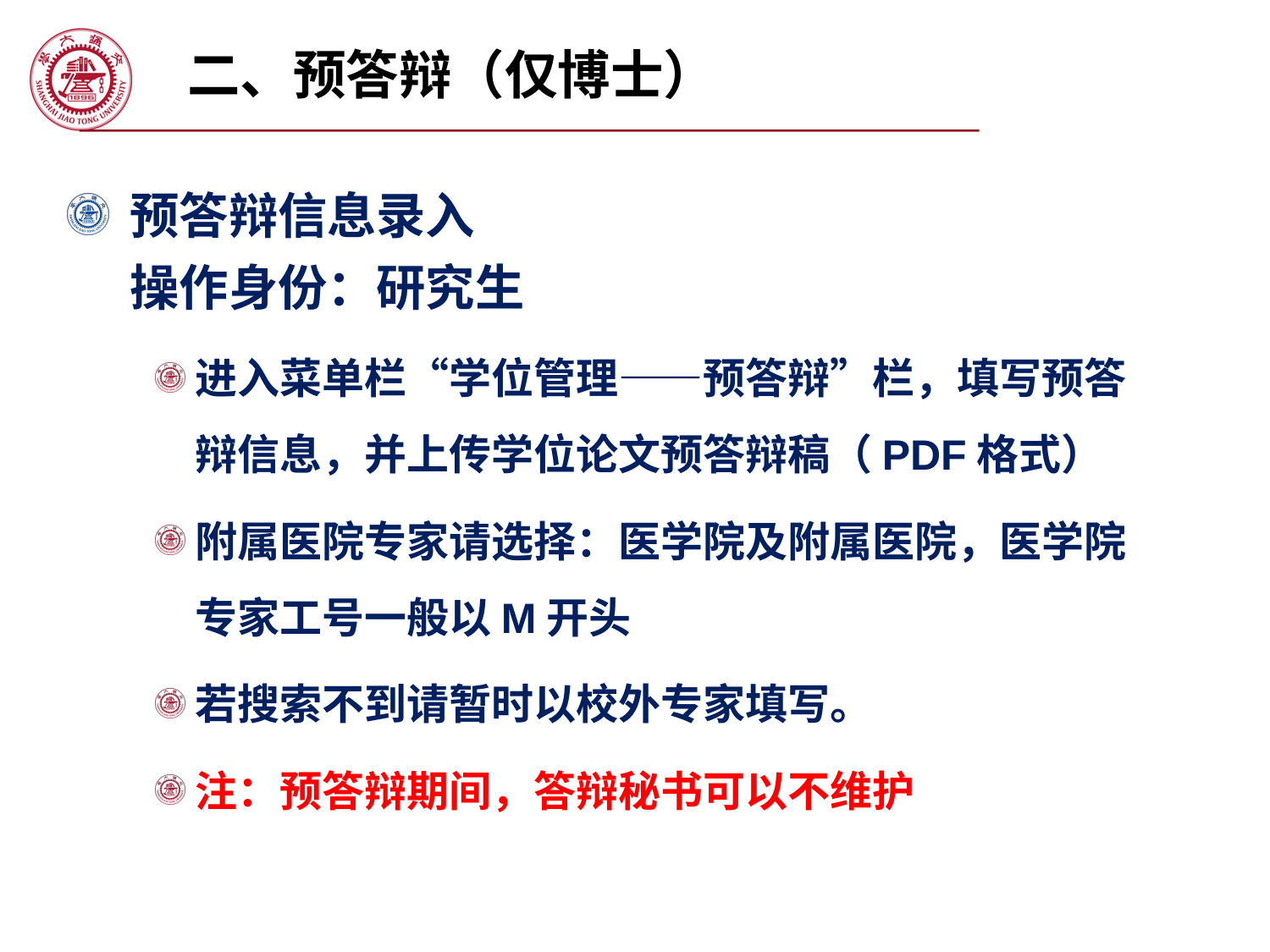

二、预答辩（仅博士）
预答辩信息录入
	操作身份：研究生
进入菜单栏“学位管理——预答辩”栏，填写预答辩信息，并上传学位论文预答辩稿（PDF格式）
附属医院专家请选择：医学院及附属医院，医学院专家工号一般以M开头
若搜索不到请暂时以校外专家填写。
注：预答辩期间，答辩秘书可以不维护